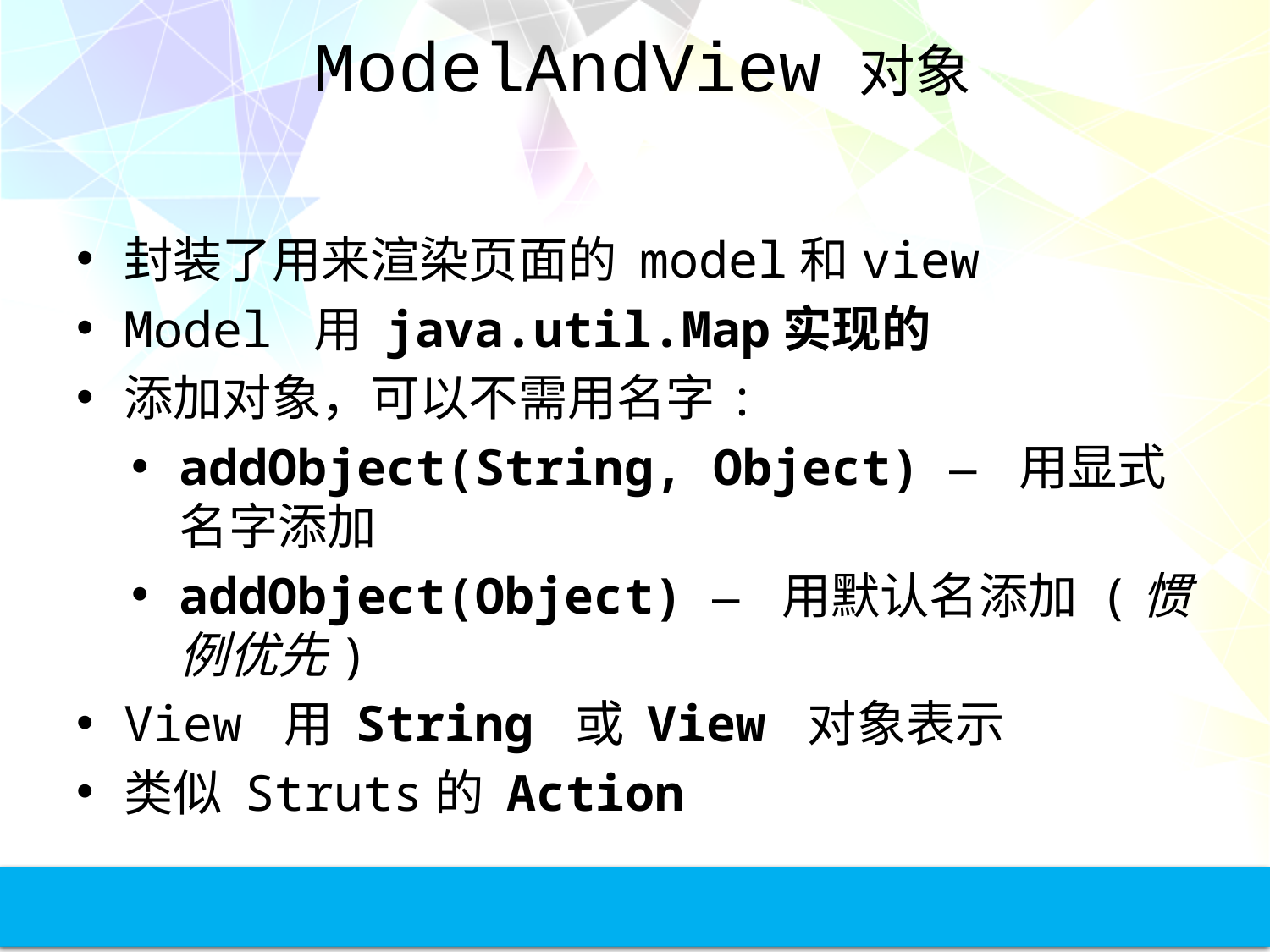

# ModelAndView 对象
封装了用来渲染页面的 model和view
Model 用 java.util.Map实现的
添加对象，可以不需用名字:
addObject(String, Object) – 用显式名字添加
addObject(Object) – 用默认名添加 (惯例优先)
View 用 String 或 View 对象表示
类似 Struts的 Action